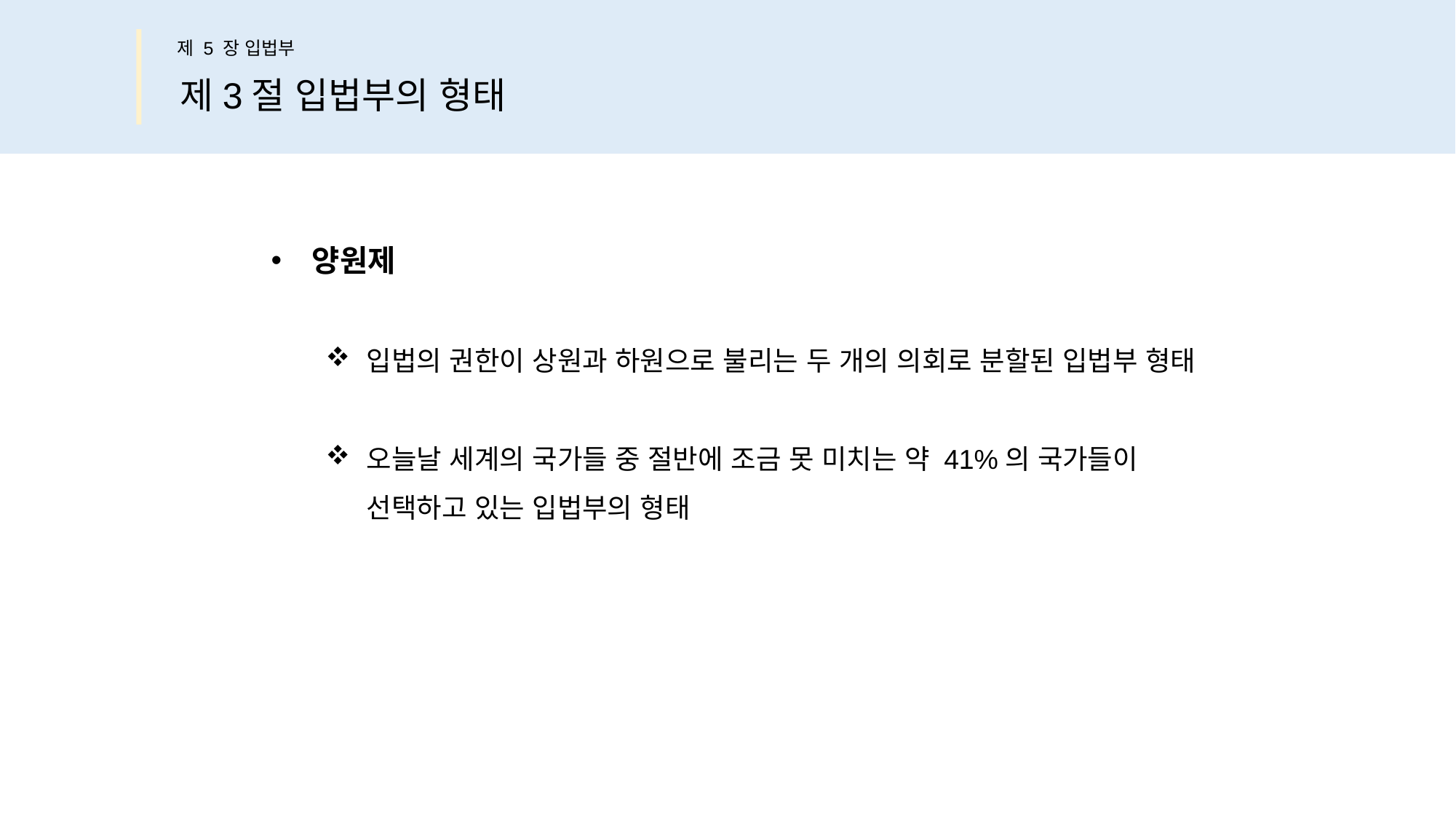

제 5 장 입법부
제3절 입법부의 형태
양원제

입법의 권한이 상원과 하원으로 불리는 두 개의 의회로 분할된 입법부 형태

오늘날 세계의 국가들 중 절반에 조금 못 미치는 약 41%의 국가들이
선택하고 있는 입법부의 형태